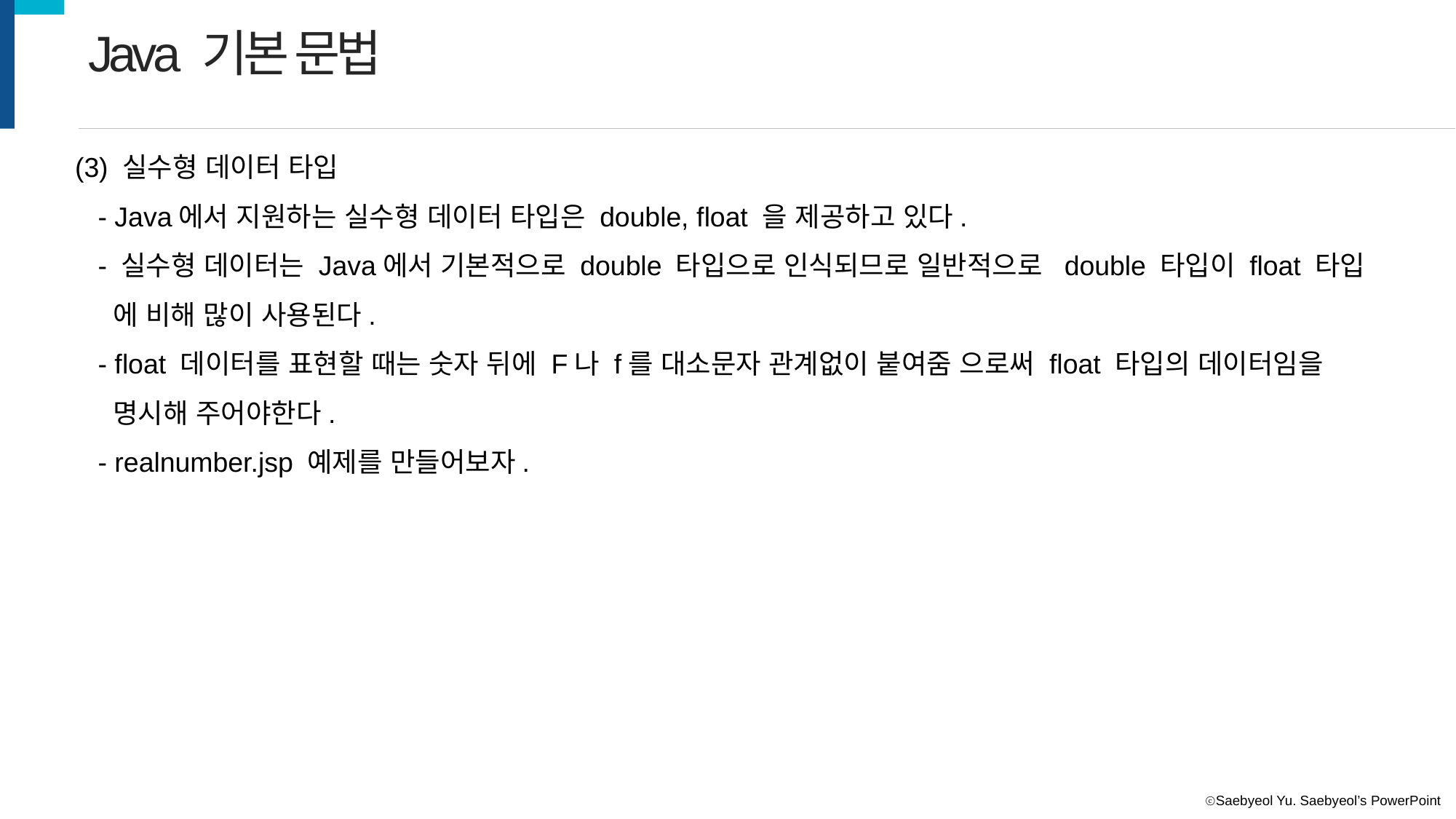

Java 기본 문법
(3) 실수형 데이터 타입
   - Java에서 지원하는 실수형 데이터 타입은 double, float 을 제공하고 있다.
   - 실수형 데이터는 Java에서 기본적으로 double 타입으로 인식되므로 일반적으로  double 타입이 float 타입
     에 비해 많이 사용된다.
   - float 데이터를 표현할 때는 숫자 뒤에 F나 f를 대소문자 관계없이 붙여줌 으로써 float 타입의 데이터임을
     명시해 주어야한다.
   - realnumber.jsp 예제를 만들어보자.